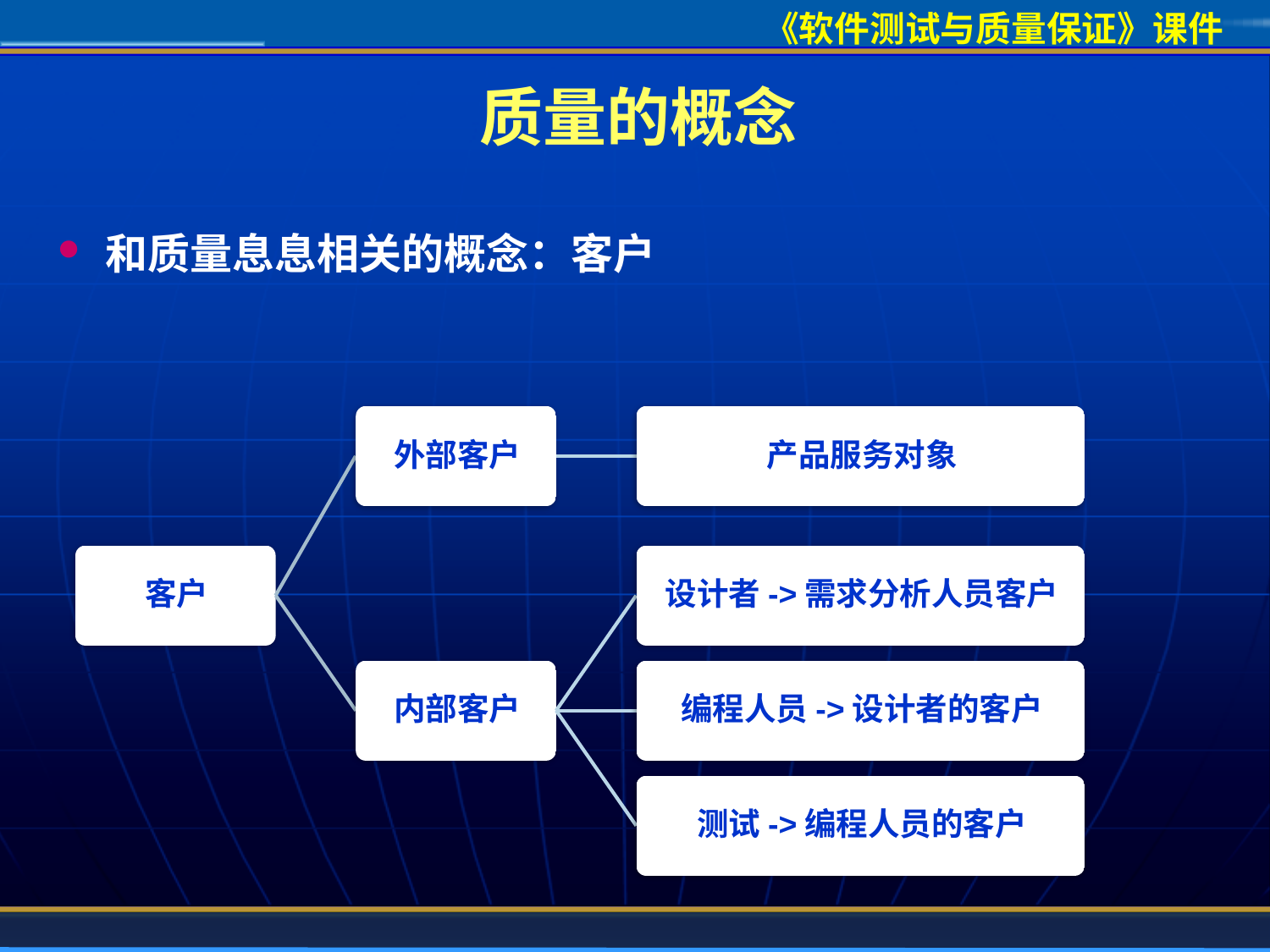

# 质量的概念
和质量息息相关的概念：客户
客户

外部客户

产品服务对象

内部客户

设计者->需求分析人员客户

编程人员->设计者的客户

测试->编程人员的客户